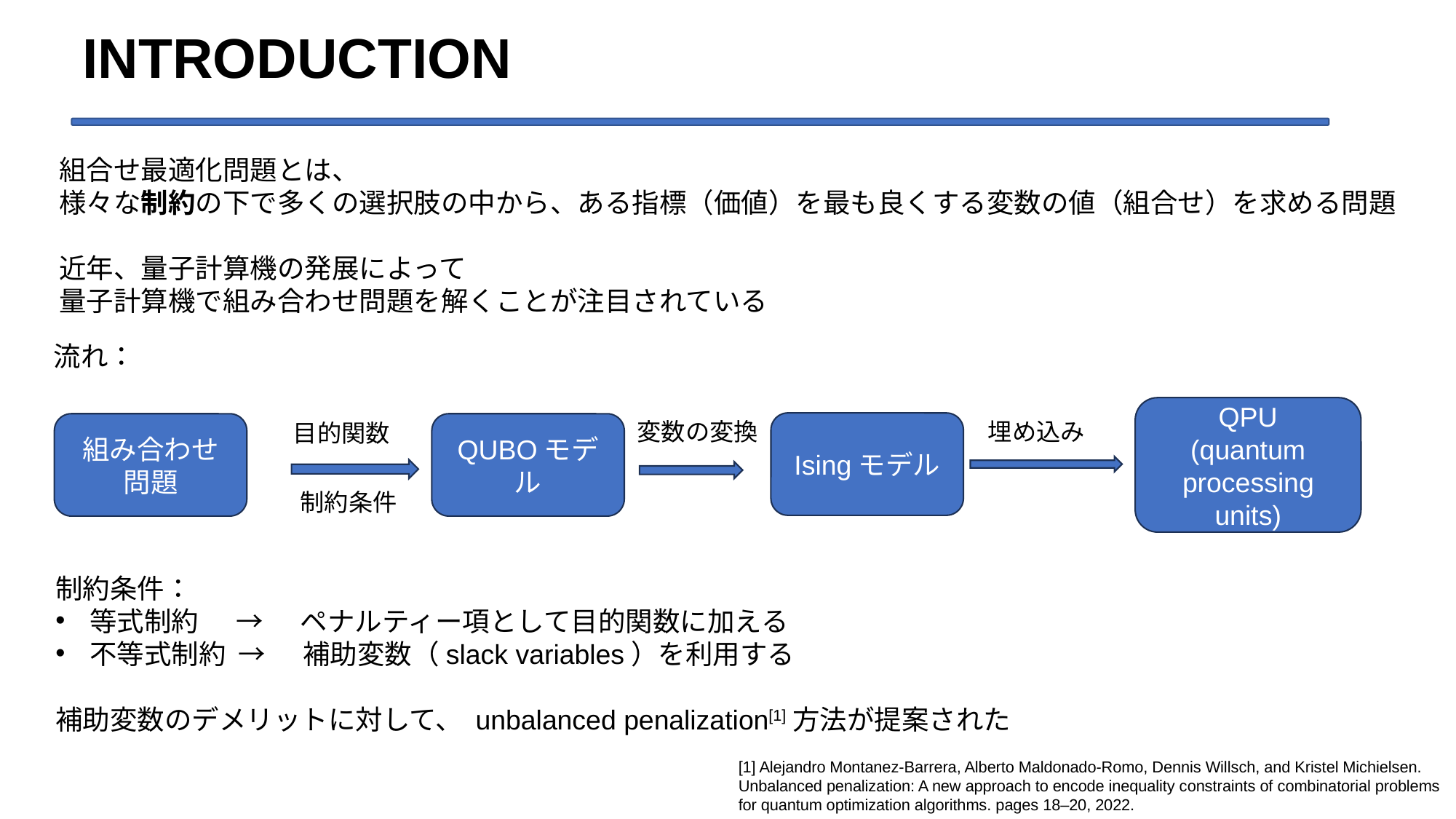

# INTRODUCTION

組合せ最適化問題とは、
様々な制約の下で多くの選択肢の中から、ある指標（価値）を最も良くする変数の値（組合せ）を求める問題

近年、量子計算機の発展によって
量子計算機で組み合わせ問題を解くことが注目されている

流れ：
QPU
(quantum processing units)
変数の変換
埋め込み
目的関数
Isingモデル
組み合わせ問題
QUBOモデル

制約条件
制約条件：
等式制約      →      ペナルティー項として目的関数に加える
不等式制約  →      補助変数（slack variables）を利用する

補助変数のデメリットに対して、 unbalanced penalization[1]方法が提案された
[1] Alejandro Montanez-Barrera, Alberto Maldonado-Romo, Dennis Willsch, and Kristel Michielsen. Unbalanced penalization: A new approach to encode inequality constraints of combinatorial problems for quantum optimization algorithms. pages 18–20, 2022.